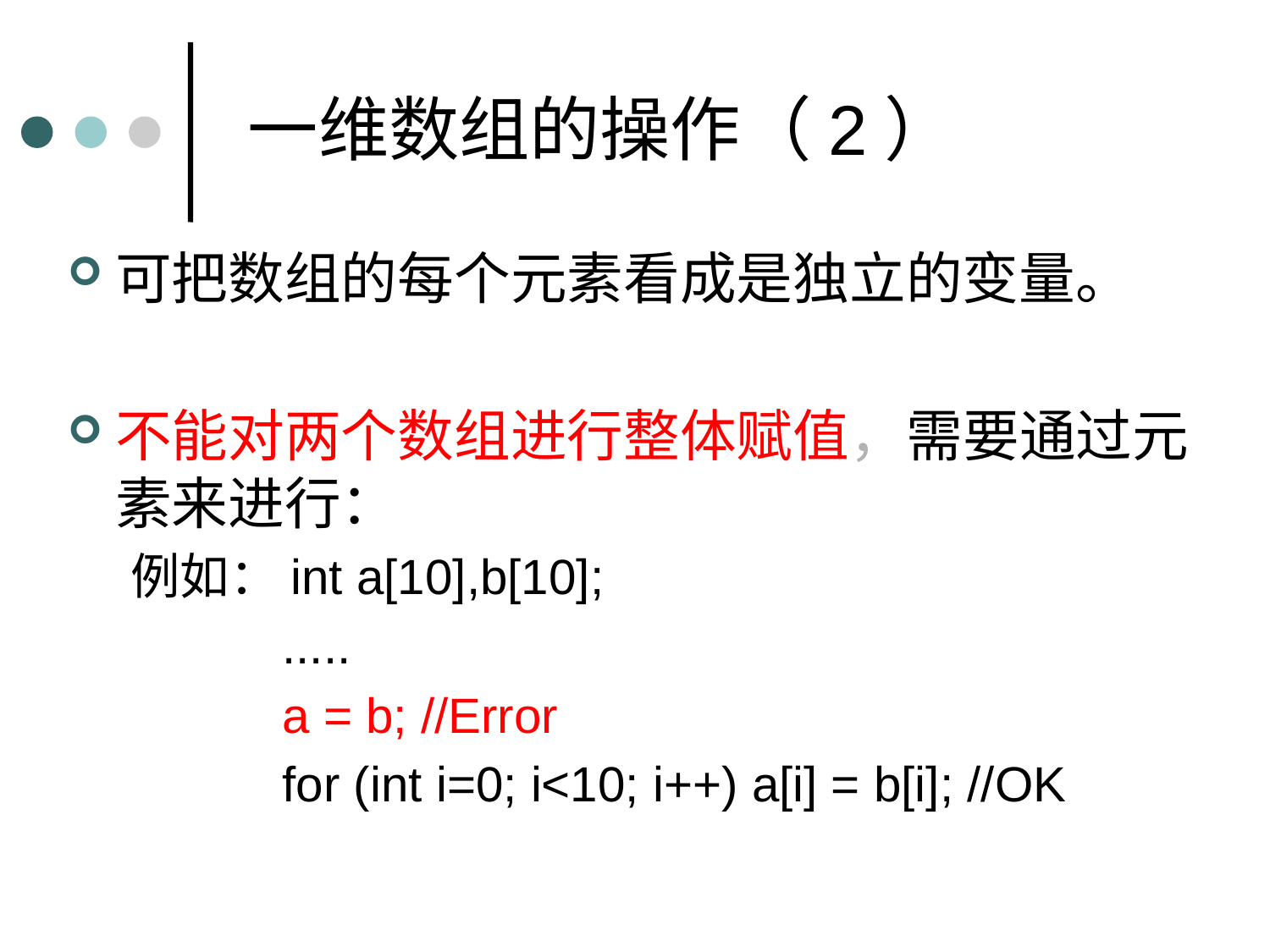

一维数组的操作（2）
可把数组的每个元素看成是独立的变量。

不能对两个数组进行整体赋值，需要通过元素来进行：
例如：int a[10],b[10];
           .....
           a = b; //Error
           for (int i=0; i<10; i++) a[i] = b[i]; //OK